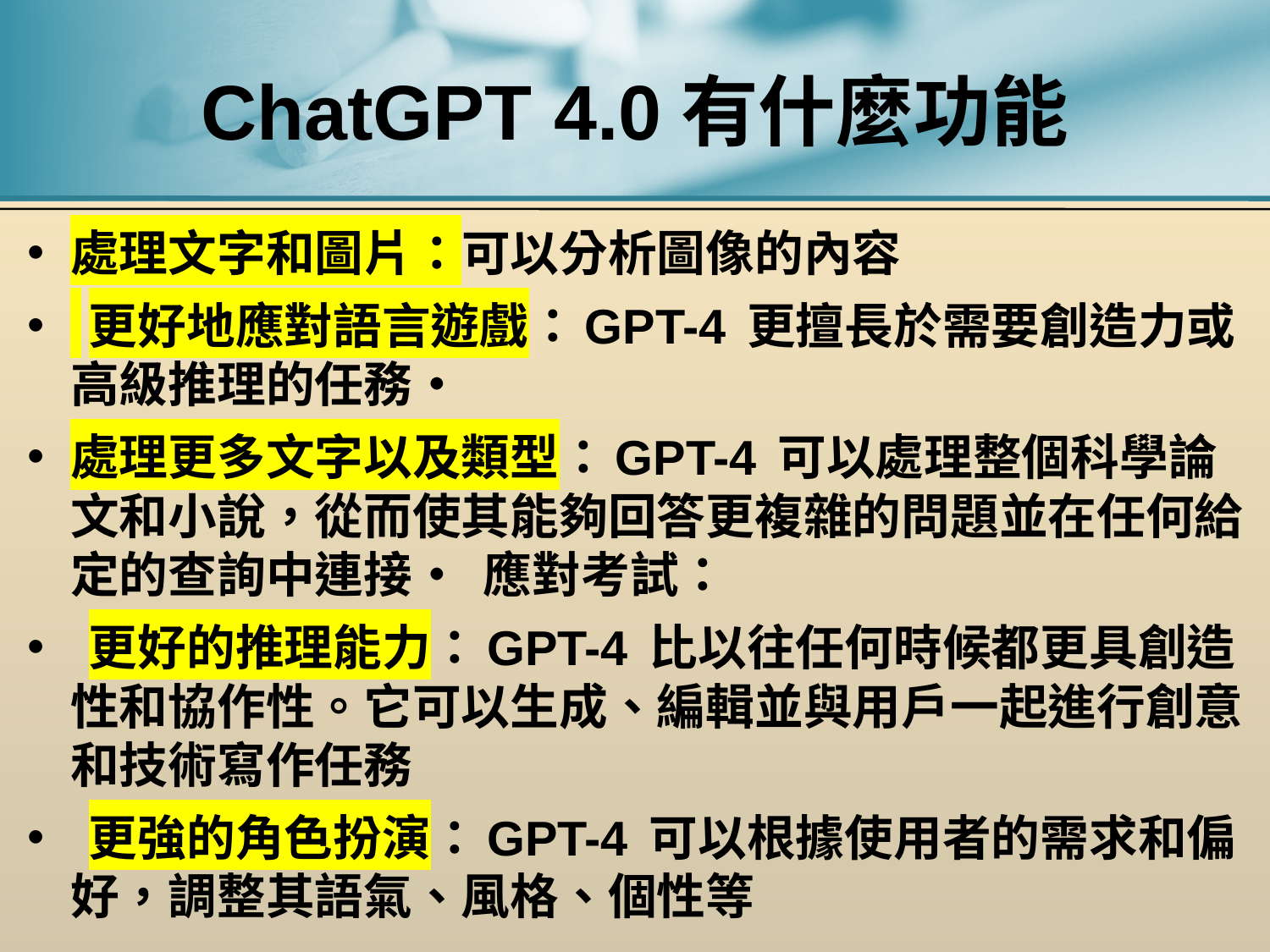

# ChatGPT 4.0有什麼功能
處理文字和圖片：可以分析圖像的內容
 更好地應對語言遊戲：GPT-4 更擅長於需要創造力或高級推理的任務•
處理更多文字以及類型：GPT-4 可以處理整個科學論文和小說，從而使其能夠回答更複雜的問題並在任何給定的查詢中連接•  應對考試：
 更好的推理能力：GPT-4 比以往任何時候都更具創造性和協作性。它可以生成、編輯並與用戶一起進行創意和技術寫作任務
 更強的角色扮演：GPT-4 可以根據使用者的需求和偏好，調整其語氣、風格、個性等